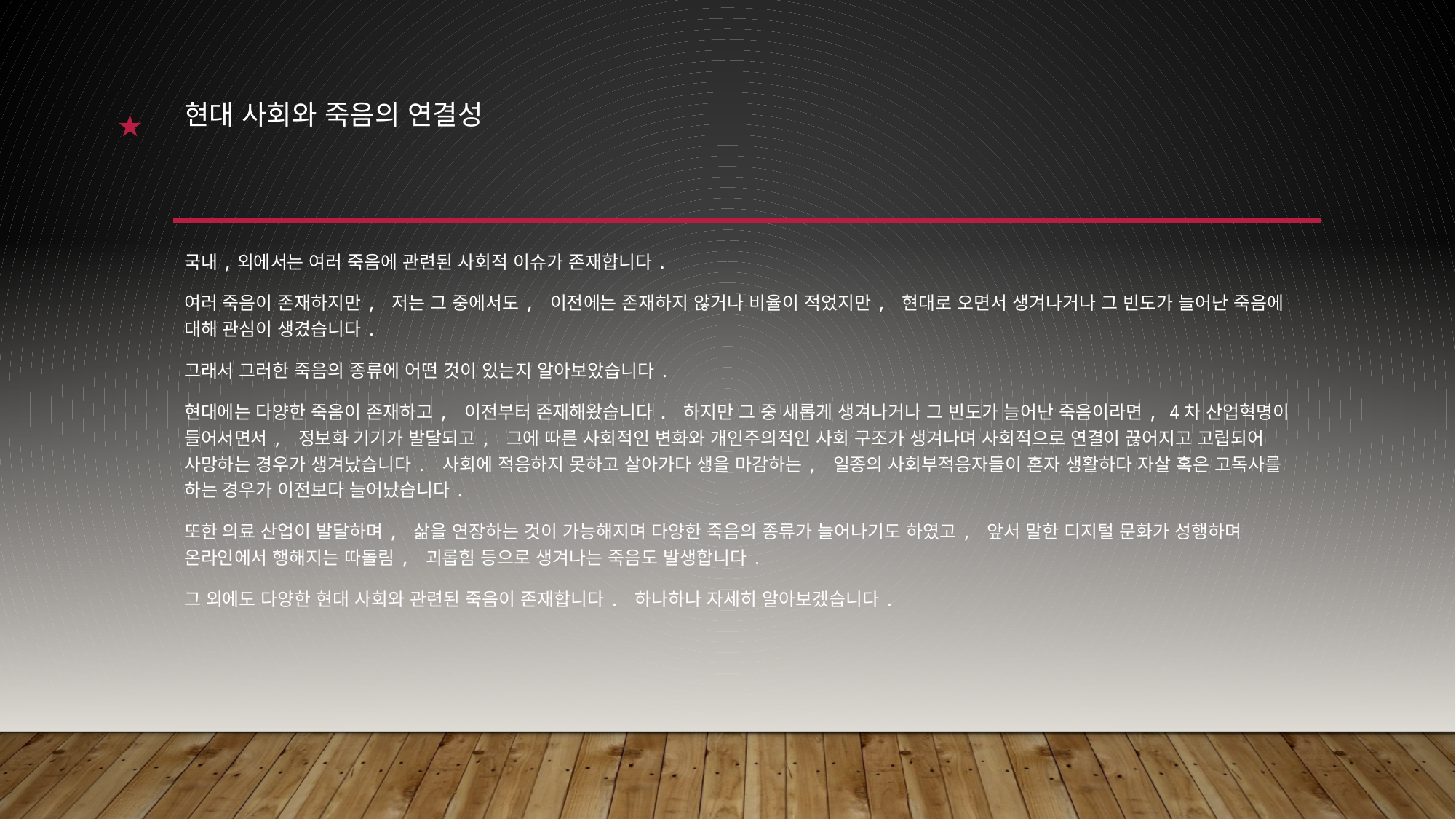

★
# 현대 사회와 죽음의 연결성
국내,외에서는 여러 죽음에 관련된 사회적 이슈가 존재합니다.
여러 죽음이 존재하지만, 저는 그 중에서도, 이전에는 존재하지 않거나 비율이 적었지만, 현대로 오면서 생겨나거나 그 빈도가 늘어난 죽음에 대해 관심이 생겼습니다.
그래서 그러한 죽음의 종류에 어떤 것이 있는지 알아보았습니다.
현대에는 다양한 죽음이 존재하고, 이전부터 존재해왔습니다. 하지만 그 중 새롭게 생겨나거나 그 빈도가 늘어난 죽음이라면, 4차 산업혁명이 들어서면서, 정보화 기기가 발달되고, 그에 따른 사회적인 변화와 개인주의적인 사회 구조가 생겨나며 사회적으로 연결이 끊어지고 고립되어 사망하는 경우가 생겨났습니다. 사회에 적응하지 못하고 살아가다 생을 마감하는, 일종의 사회부적응자들이 혼자 생활하다 자살 혹은 고독사를 하는 경우가 이전보다 늘어났습니다.
또한 의료 산업이 발달하며, 삶을 연장하는 것이 가능해지며 다양한 죽음의 종류가 늘어나기도 하였고, 앞서 말한 디지털 문화가 성행하며 온라인에서 행해지는 따돌림, 괴롭힘 등으로 생겨나는 죽음도 발생합니다.
그 외에도 다양한 현대 사회와 관련된 죽음이 존재합니다. 하나하나 자세히 알아보겠습니다.